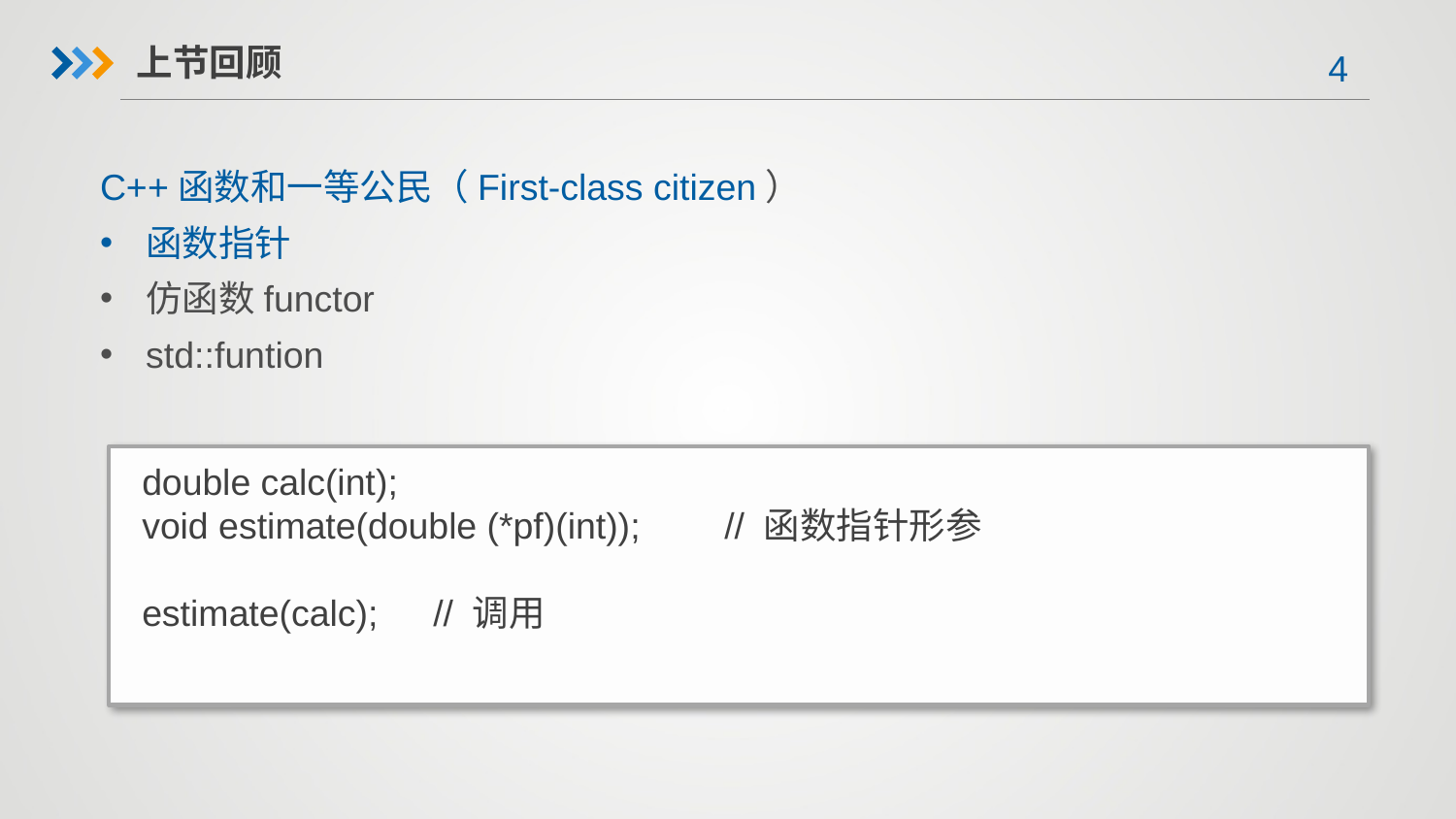

上节回顾
C++函数和一等公民（First-class citizen）
函数指针
仿函数functor
std::funtion

double calc(int);
void estimate(double (*pf)(int));	// 函数指针形参

estimate(calc);	// 调用